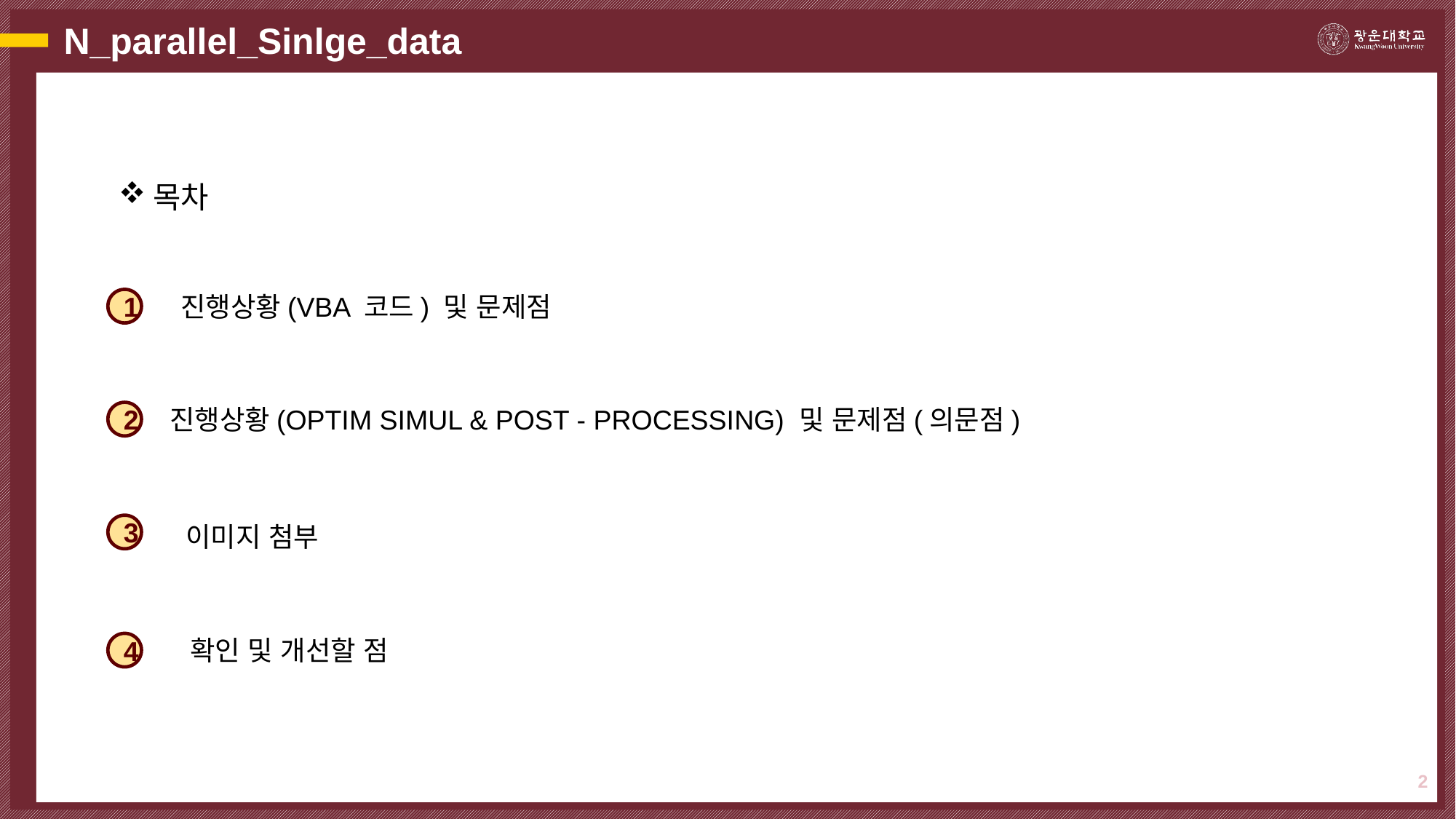

# N_parallel_Sinlge_data
목차
진행상황(VBA 코드) 및 문제점
1
진행상황(OPTIM SIMUL & POST - PROCESSING) 및 문제점(의문점)
2
이미지 첨부
3
확인 및 개선할 점
4
2